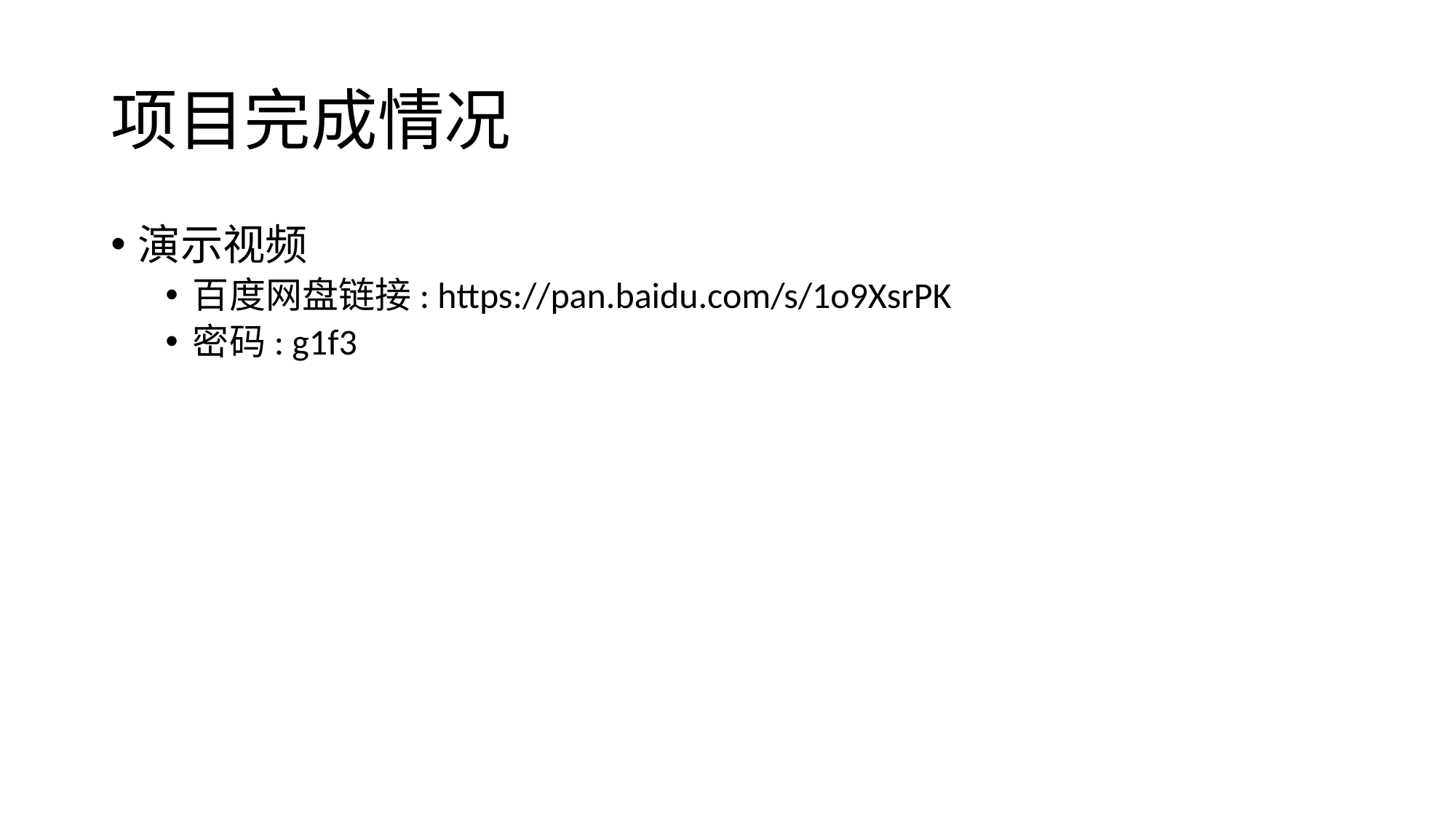

# 项目完成情况
演示视频
百度网盘链接: https://pan.baidu.com/s/1o9XsrPK
密码: g1f3